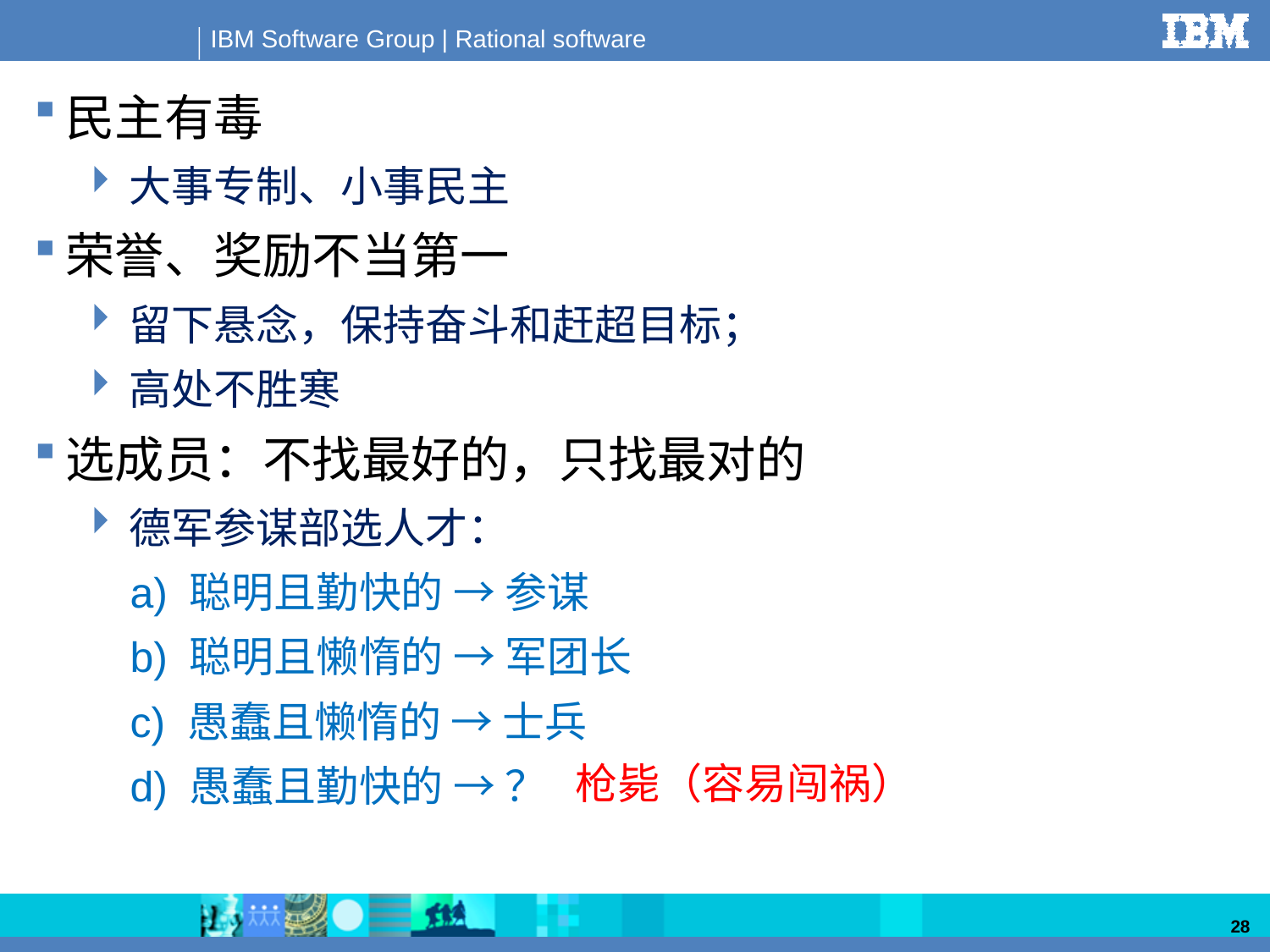

民主有毒
大事专制、小事民主
荣誉、奖励不当第一
留下悬念，保持奋斗和赶超目标；
高处不胜寒
选成员：不找最好的，只找最对的
德军参谋部选人才：
a) 聪明且勤快的 → 参谋
b) 聪明且懒惰的 → 军团长
c) 愚蠢且懒惰的 → 士兵
d) 愚蠢且勤快的 → ？
枪毙（容易闯祸）
28